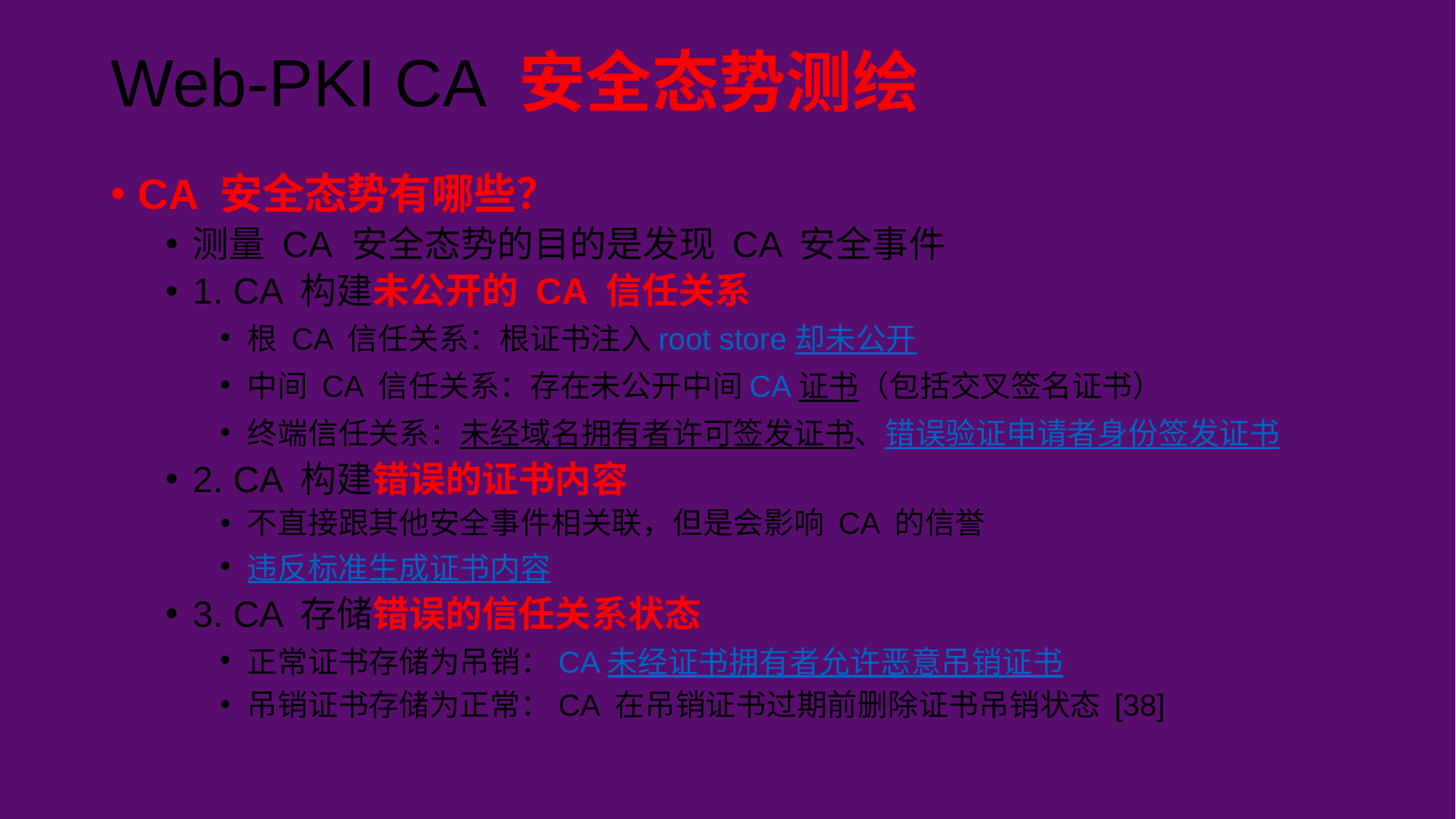

# Web-PKI CA 安全态势测绘
CA 安全态势有哪些？
测量 CA 安全态势的目的是发现 CA 安全事件
1. CA 构建未公开的 CA 信任关系
根 CA 信任关系：根证书注入 root store 却未公开
中间 CA 信任关系：存在未公开中间 CA 证书（包括交叉签名证书）
终端信任关系：未经域名拥有者许可签发证书、错误验证申请者身份签发证书
2. CA 构建错误的证书内容
不直接跟其他安全事件相关联，但是会影响 CA 的信誉
违反标准生成证书内容
3. CA 存储错误的信任关系状态
正常证书存储为吊销：CA 未经证书拥有者允许恶意吊销证书
吊销证书存储为正常：CA 在吊销证书过期前删除证书吊销状态 [38]